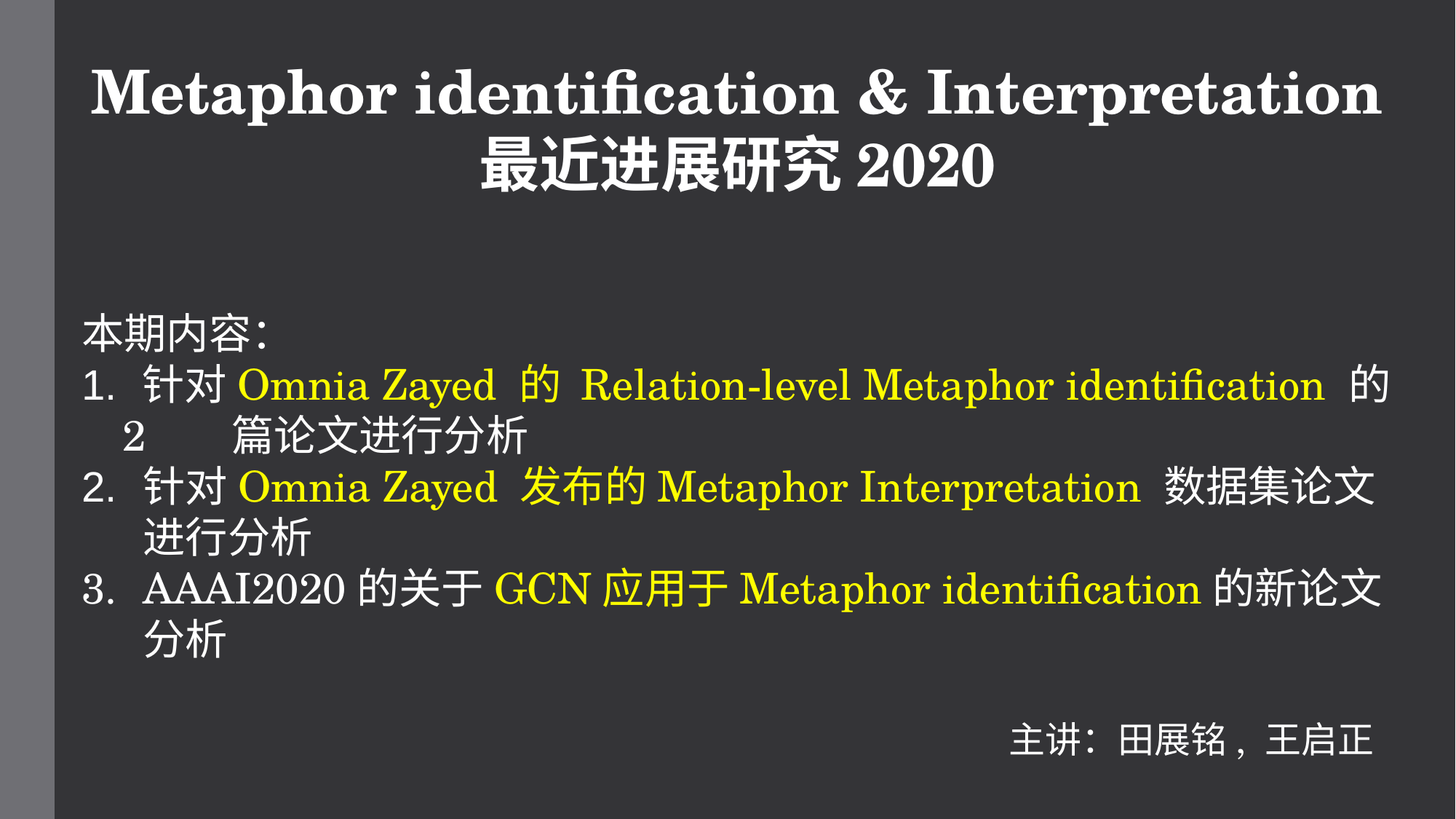

Metaphor identification & Interpretation
最近进展研究2020
本期内容：
 针对Omnia Zayed 的 Relation-level Metaphor identification 的2	篇论文进行分析
针对Omnia Zayed 发布的Metaphor Interpretation 数据集论文进行分析
AAAI2020的关于GCN应用于Metaphor identification的新论文分析

主讲：田展铭, 王启正